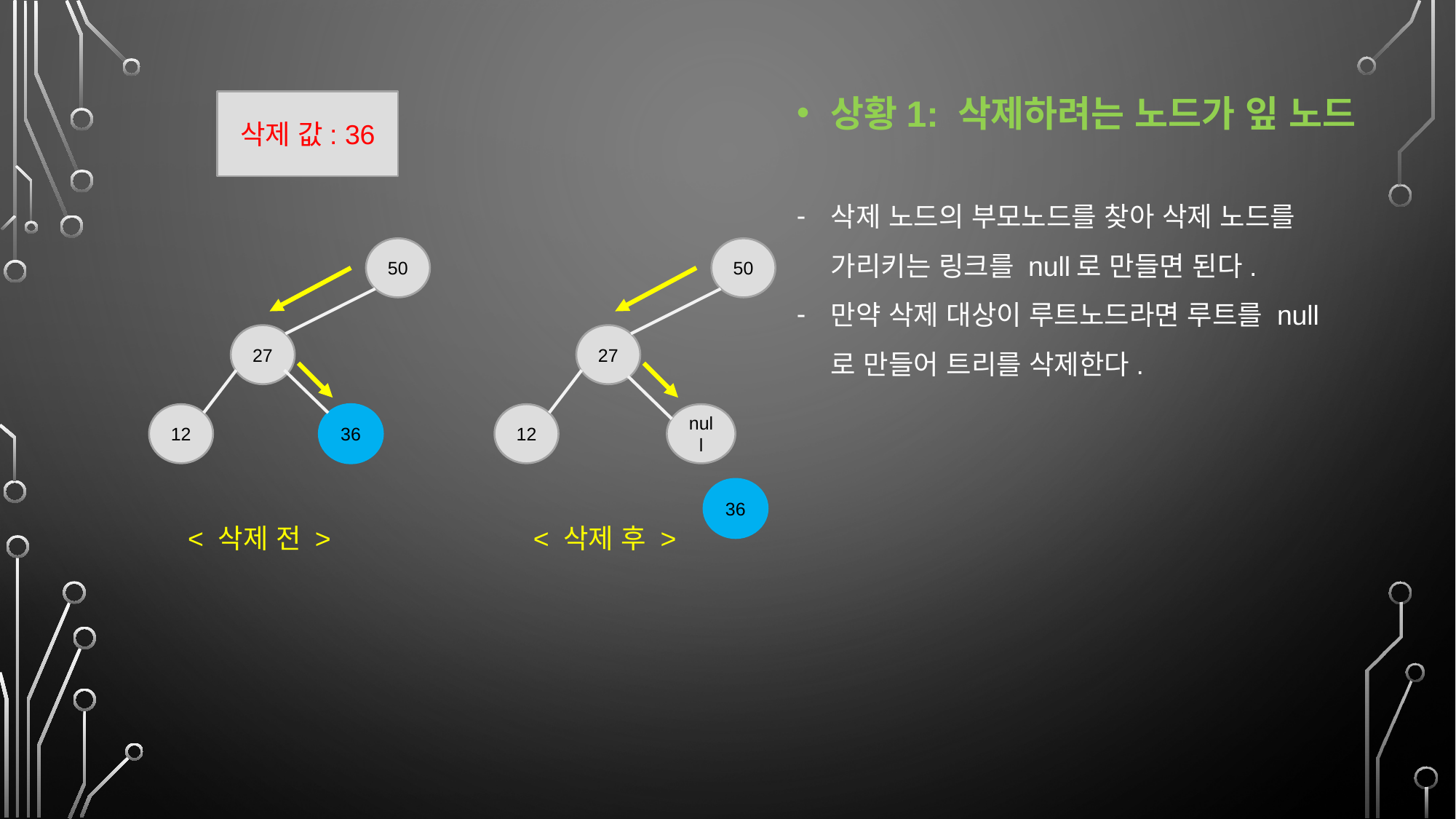

상황1: 삭제하려는 노드가 잎 노드

삭제 노드의 부모노드를 찾아 삭제 노드를
가리키는 링크를 null로 만들면 된다.
만약 삭제 대상이 루트노드라면 루트를 null
로 만들어 트리를 삭제한다.

삭제 값: 36
50
50
27
27
12
36
12
null
36
< 삭제 전 >
< 삭제 후 >